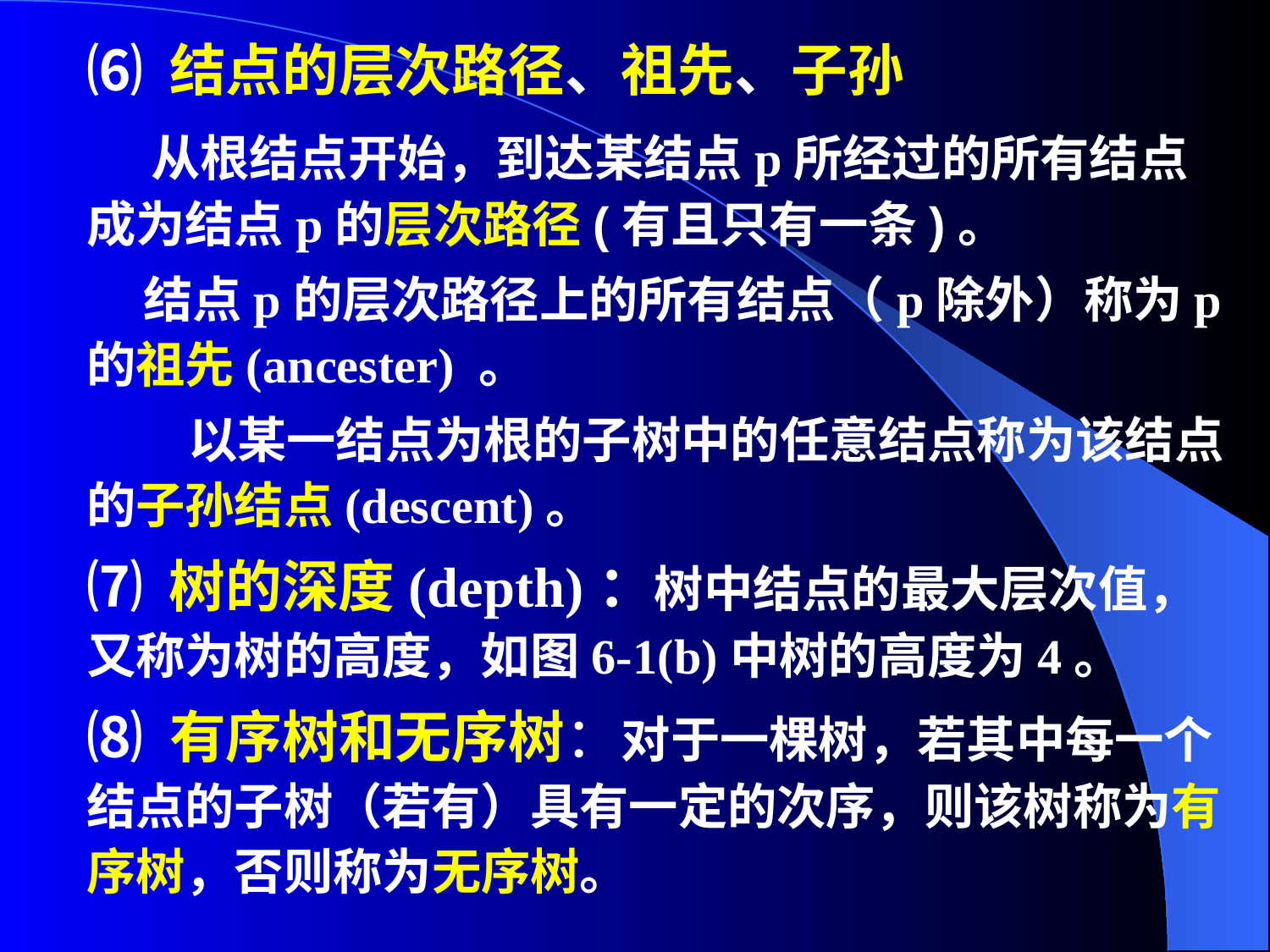

⑹ 结点的层次路径、祖先、子孙
    从根结点开始，到达某结点p所经过的所有结点成为结点p的层次路径(有且只有一条)。
    结点p的层次路径上的所有结点（p除外）称为p的祖先(ancester) 。
        以某一结点为根的子树中的任意结点称为该结点的子孙结点(descent)。
⑺ 树的深度(depth)：树中结点的最大层次值，又称为树的高度，如图6-1(b)中树的高度为4。
⑻ 有序树和无序树：对于一棵树，若其中每一个结点的子树（若有）具有一定的次序，则该树称为有序树，否则称为无序树。